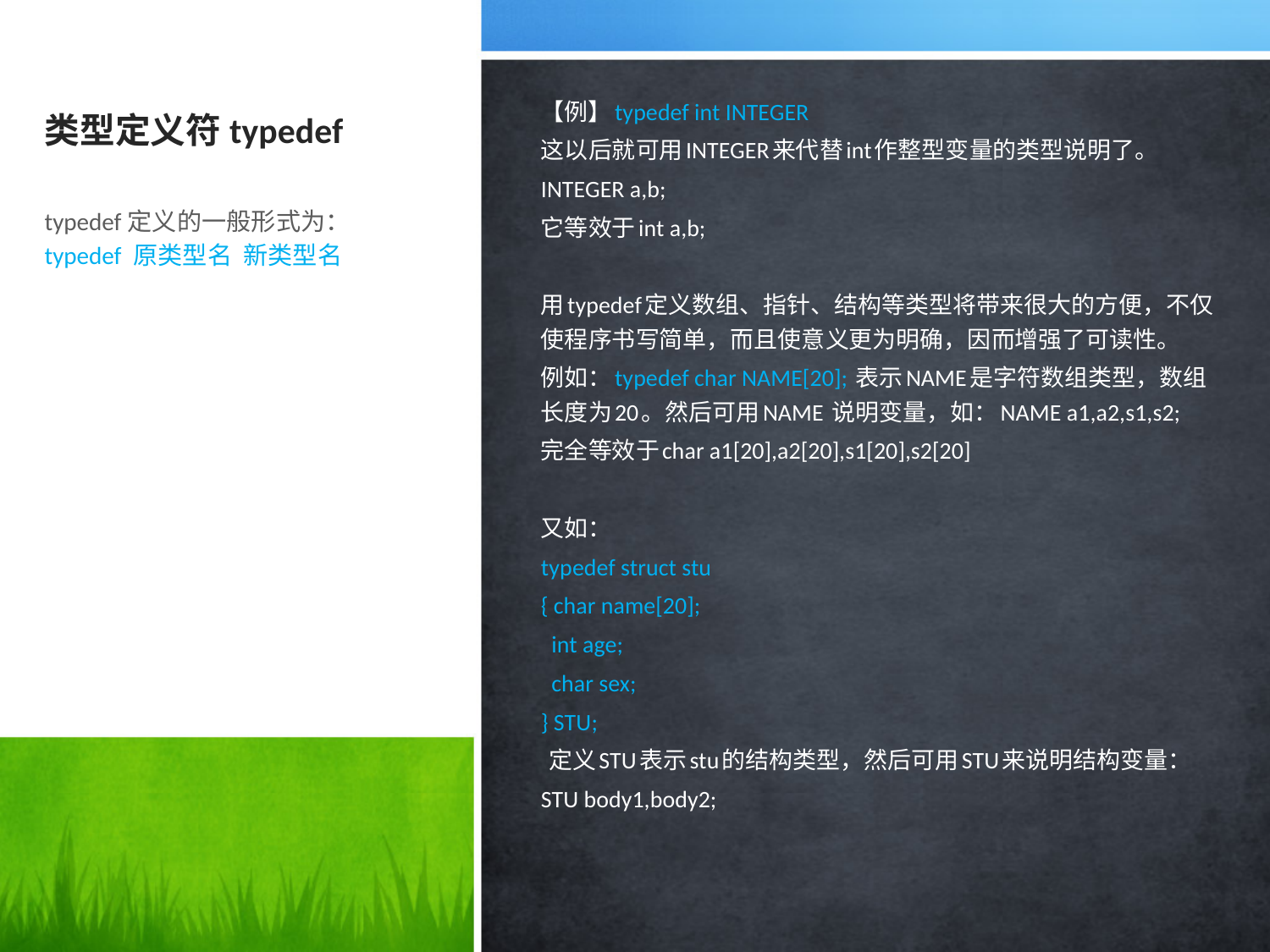

# 类型定义符typedef
【例】typedef int INTEGER
这以后就可用INTEGER来代替int作整型变量的类型说明了。
INTEGER a,b;
它等效于int a,b;

用typedef定义数组、指针、结构等类型将带来很大的方便，不仅使程序书写简单，而且使意义更为明确，因而增强了可读性。
例如：typedef char NAME[20]; 表示NAME是字符数组类型，数组长度为20。然后可用NAME 说明变量，如：NAME a1,a2,s1,s2;
完全等效于char a1[20],a2[20],s1[20],s2[20]

又如：
typedef struct stu
{ char name[20];
  int age;
  char sex;
} STU;
 定义STU表示stu的结构类型，然后可用STU来说明结构变量：
STU body1,body2;

typedef定义的一般形式为：
typedef 原类型名  新类型名